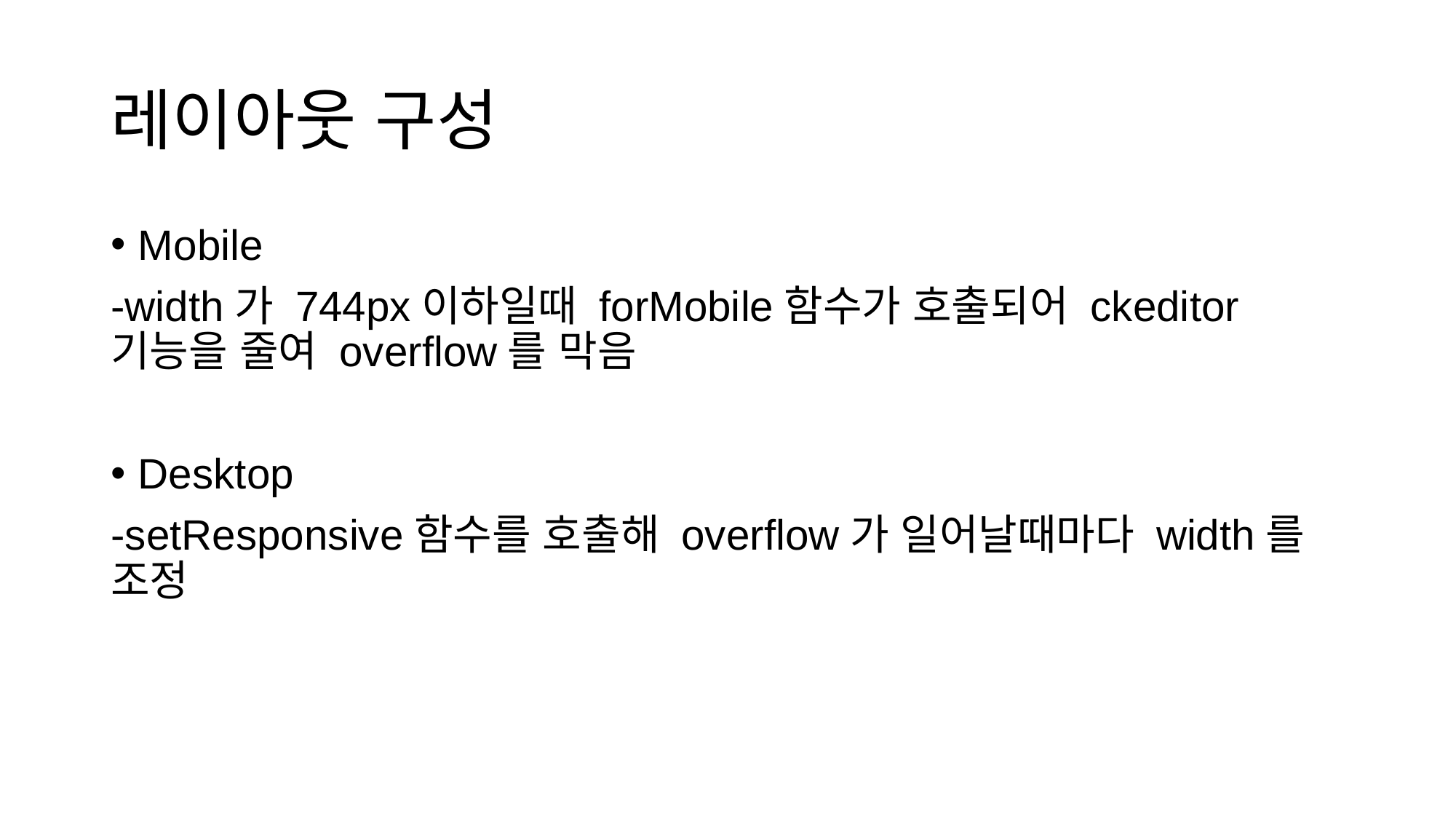

# 레이아웃 구성
Mobile
-width가 744px이하일때 forMobile함수가 호출되어 ckeditor기능을 줄여 overflow를 막음

Desktop
-setResponsive함수를 호출해 overflow가 일어날때마다 width를 조정